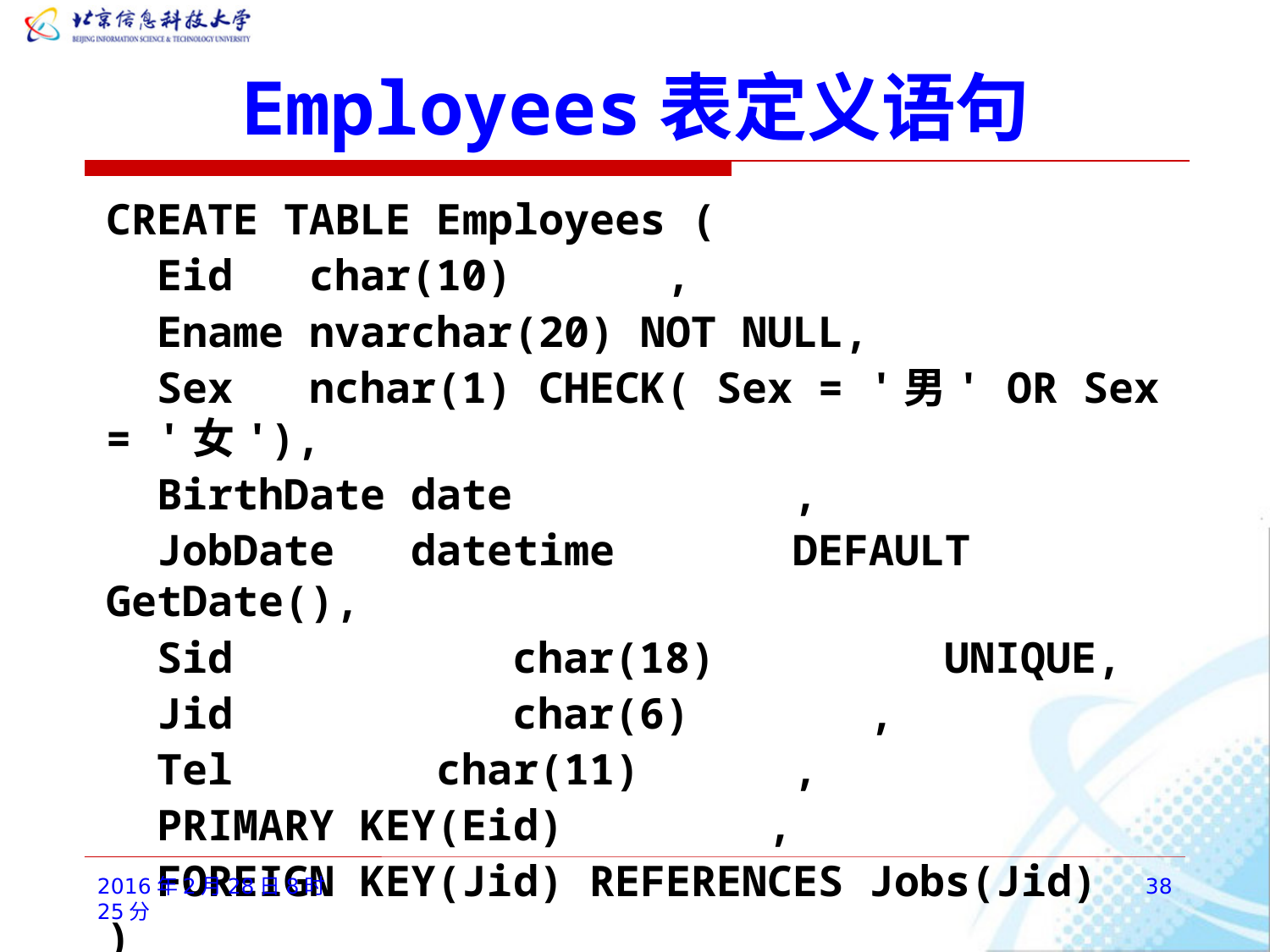

# Employees表定义语句
CREATE TABLE Employees (
  Eid   char(10)      ,
  Ename nvarchar(20) NOT NULL,
  Sex   nchar(1) CHECK( Sex = '男' OR Sex = '女'),
  BirthDate date           ,
  JobDate   datetime       DEFAULT GetDate(),
  Sid		 char(18) 	   UNIQUE,
  Jid		 char(6)       ,
  Tel        char(11)      ,
  PRIMARY KEY(Eid)        ,
  FOREIGN KEY(Jid) REFERENCES Jobs(Jid)
)
2016年2月28日8时25分
38